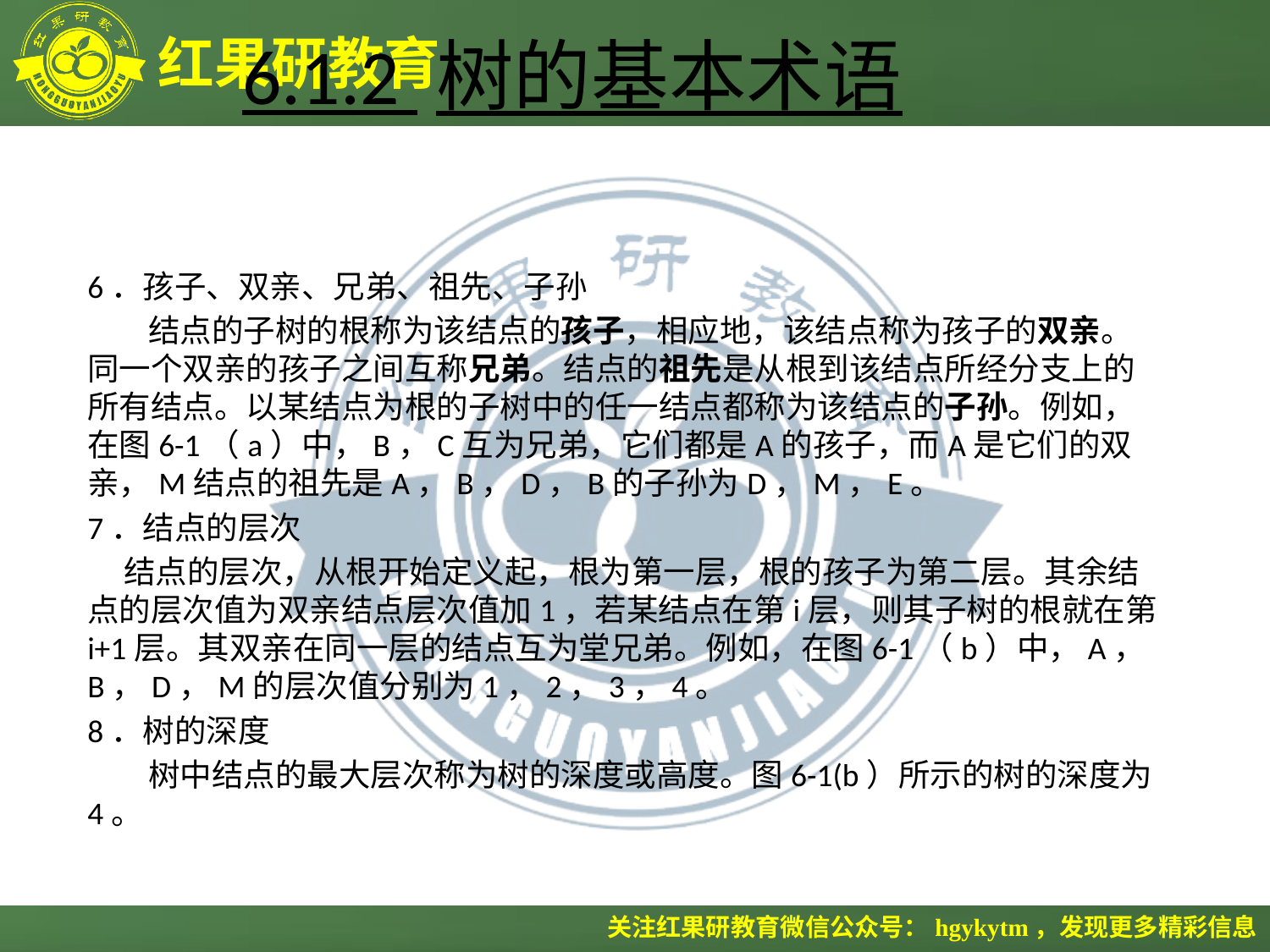

# 6.1.2 树的基本术语

6．孩子、双亲、兄弟、祖先、子孙
   　结点的子树的根称为该结点的孩子，相应地，该结点称为孩子的双亲。同一个双亲的孩子之间互称兄弟。结点的祖先是从根到该结点所经分支上的所有结点。以某结点为根的子树中的任一结点都称为该结点的子孙。例如，在图6-1（a）中，B，C互为兄弟，它们都是A的孩子，而A是它们的双亲，M结点的祖先是A，B，D，B的子孙为D，M，E。
7．结点的层次
    结点的层次，从根开始定义起，根为第一层，根的孩子为第二层。其余结点的层次值为双亲结点层次值加1，若某结点在第i层，则其子树的根就在第i+1层。其双亲在同一层的结点互为堂兄弟。例如，在图6-1（b）中，A，B，D，M的层次值分别为1，2，3，4。
8．树的深度
   　树中结点的最大层次称为树的深度或高度。图6-1(b）所示的树的深度为4。